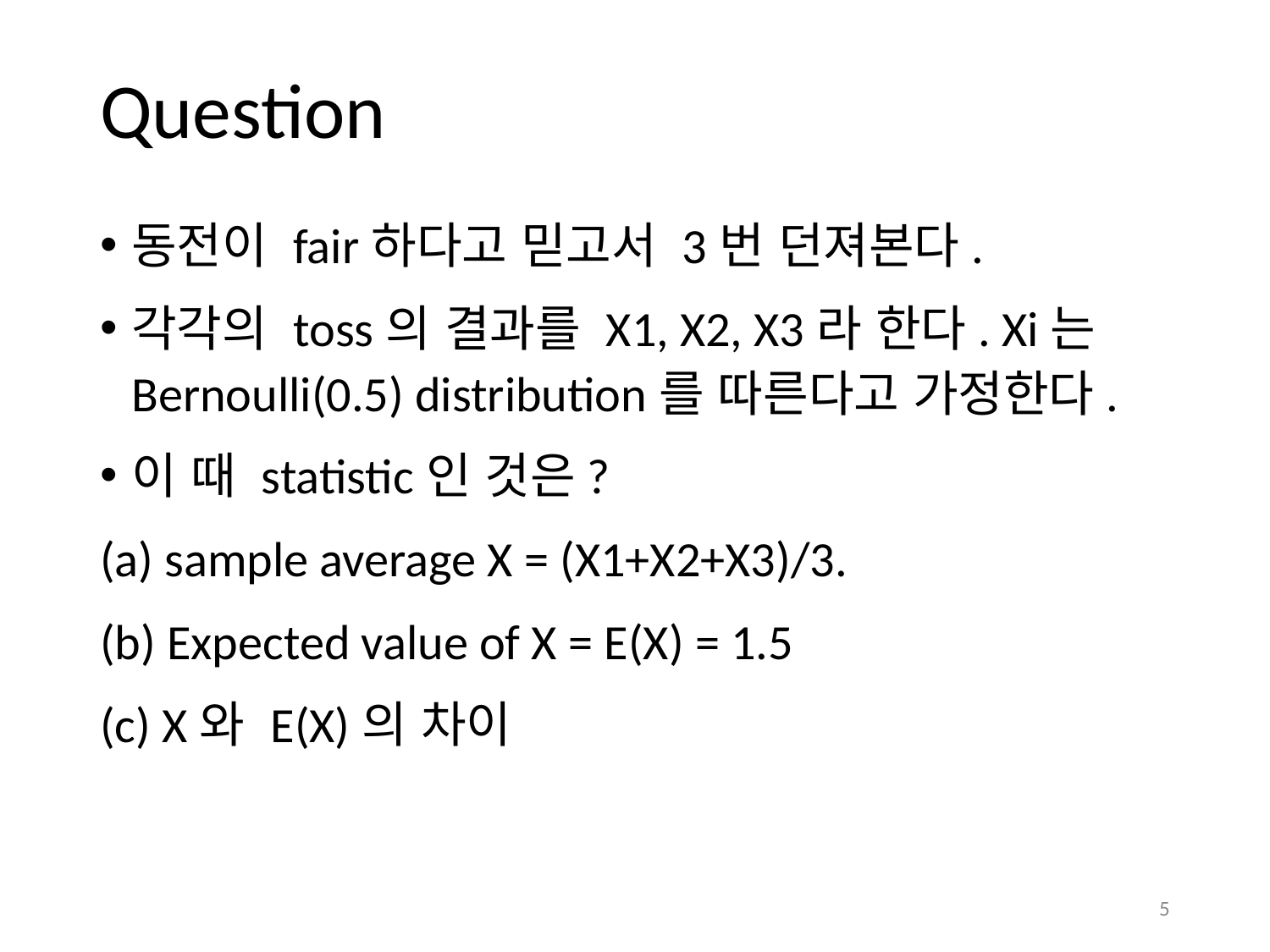

# Question
동전이 fair하다고 믿고서 3번 던져본다.
각각의 toss의 결과를 X1, X2, X3라 한다. Xi는 Bernoulli(0.5) distribution를 따른다고 가정한다.
이 때 statistic인 것은?
(a) sample average X = (X1+X2+X3)/3.
(b) Expected value of X = E(X) = 1.5
(c) X와 E(X)의 차이
5